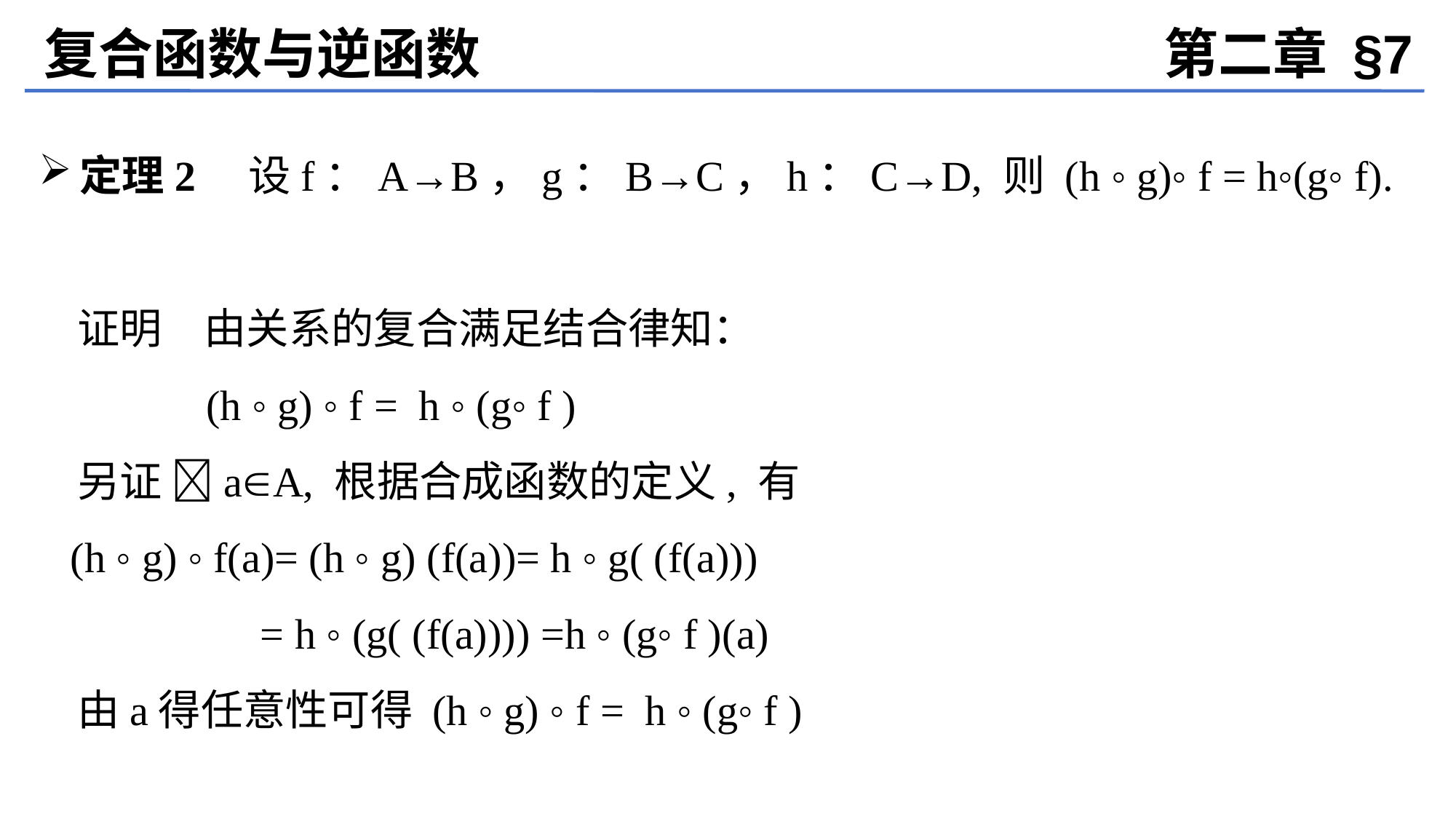

复合函数与逆函数
第二章 §7
定理2　设f：A→B，g：B→C，h：C→D, 则 (h ◦ g)◦ f = h◦(g◦ f).

   证明　由关系的复合满足结合律知：
	            (h ◦ g) ◦ f =  h ◦ (g◦ f )
   另证 ∀a∈A, 根据合成函数的定义, 有
   (h ◦ g) ◦ f(a)= (h ◦ g) (f(a))= h ◦ g( (f(a)))
                     = h ◦ (g( (f(a)))) =h ◦ (g◦ f )(a)
   由a得任意性可得 (h ◦ g) ◦ f =  h ◦ (g◦ f )